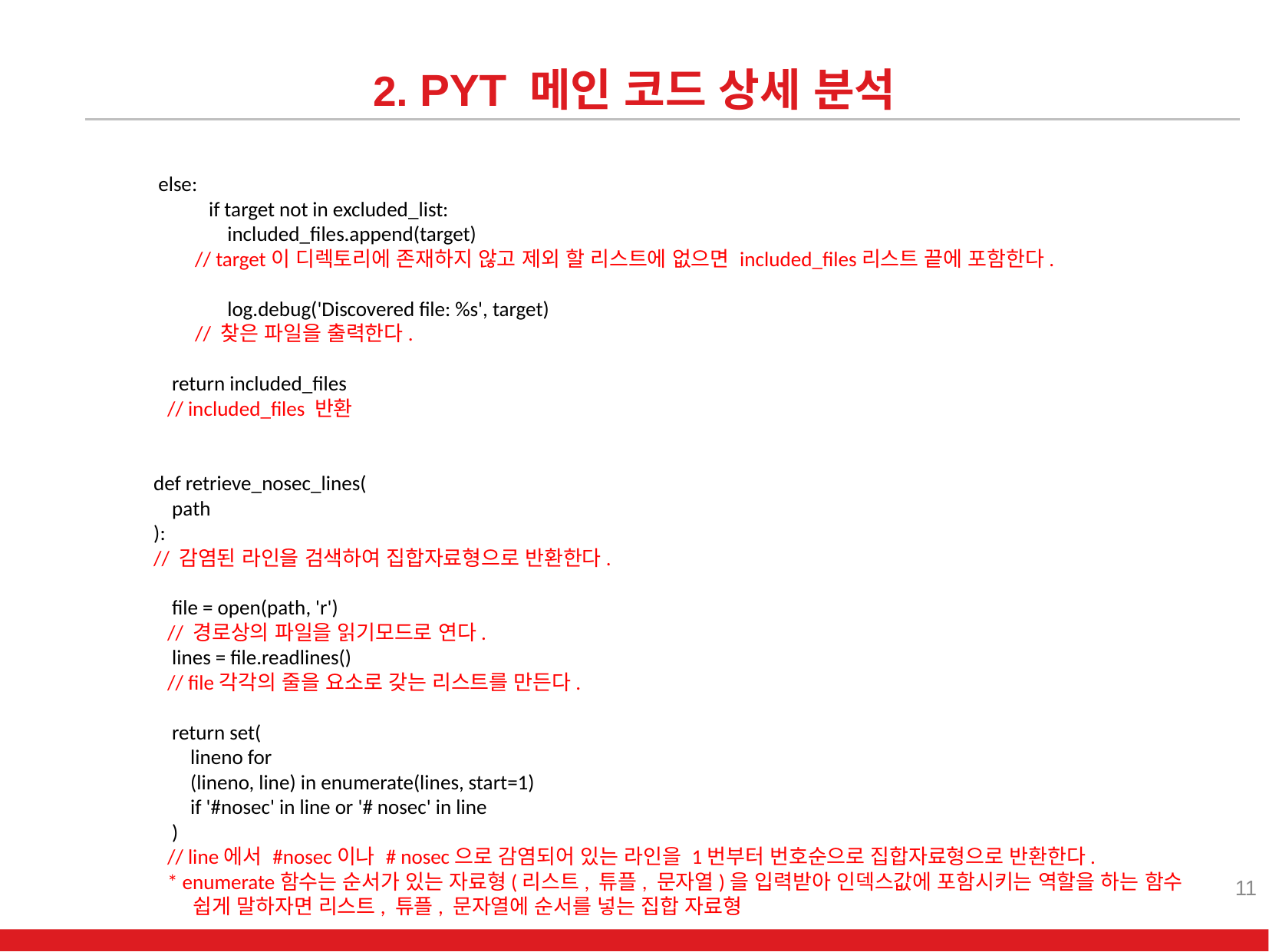

2. PYT 메인 코드 상세 분석
 else:
            if target not in excluded_list:
                included_files.append(target)
         // target이 디렉토리에 존재하지 않고 제외 할 리스트에 없으면 included_files리스트 끝에 포함한다.

                log.debug('Discovered file: %s', target)
         // 찾은 파일을 출력한다.

    return included_files
   // included_files 반환

def retrieve_nosec_lines(
    path
):
// 감염된 라인을 검색하여 집합자료형으로 반환한다.

    file = open(path, 'r')
   // 경로상의 파일을 읽기모드로 연다.
    lines = file.readlines()
   // file각각의 줄을 요소로 갖는 리스트를 만든다.

    return set(
        lineno for
        (lineno, line) in enumerate(lines, start=1)
        if '#nosec' in line or '# nosec' in line
    )
   // line에서 #nosec이나 # nosec으로 감염되어 있는 라인을 1번부터 번호순으로 집합자료형으로 반환한다.
   * enumerate함수는 순서가 있는 자료형(리스트, 튜플, 문자열)을 입력받아 인덱스값에 포함시키는 역할을 하는 함수
      쉽게 말하자면 리스트, 튜플, 문자열에 순서를 넣는 집합 자료형
11